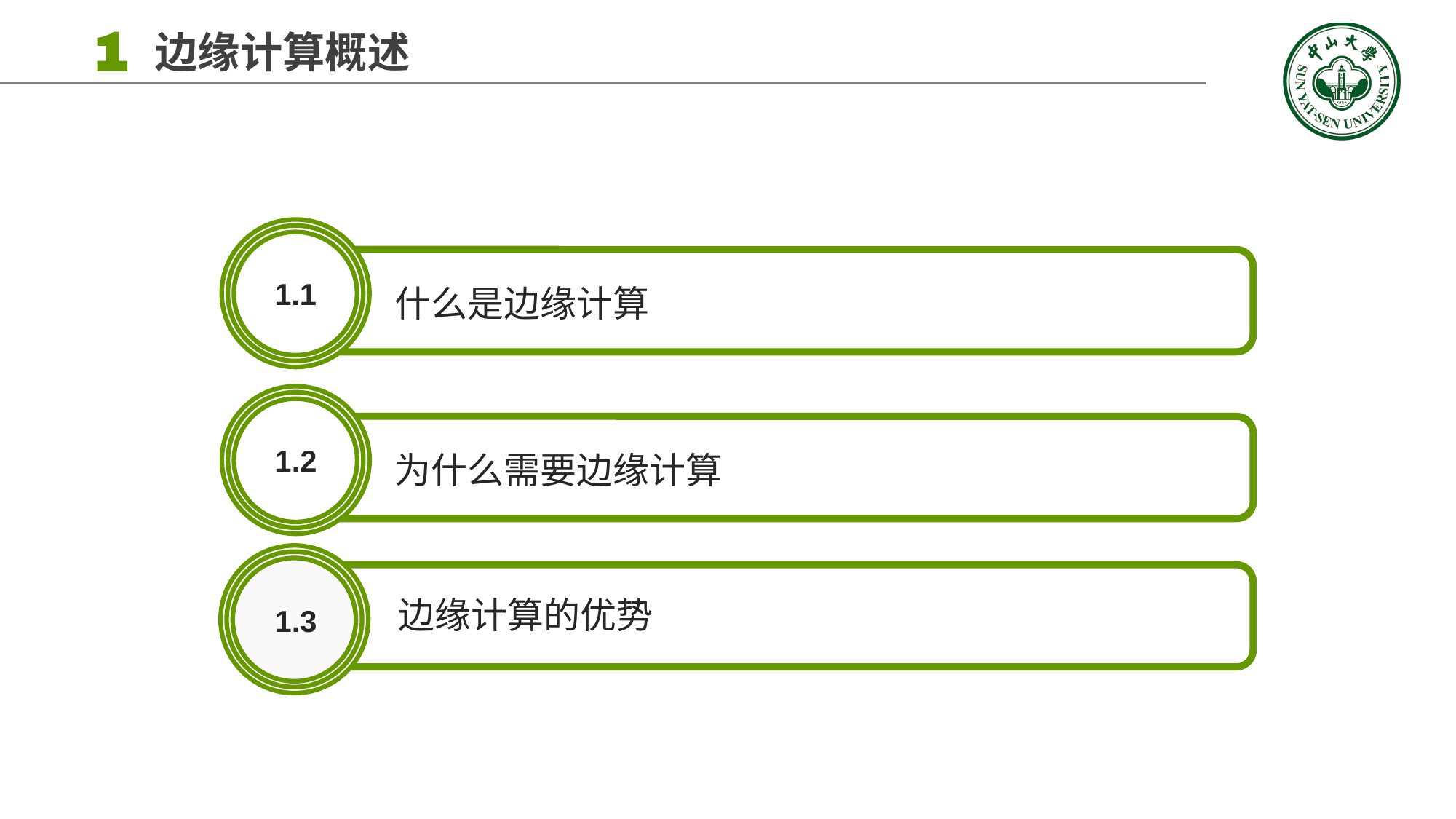

1
边缘计算概述

什么是边缘计算
1.1

为什么需要边缘计算
1.2

边缘计算的优势
1.3